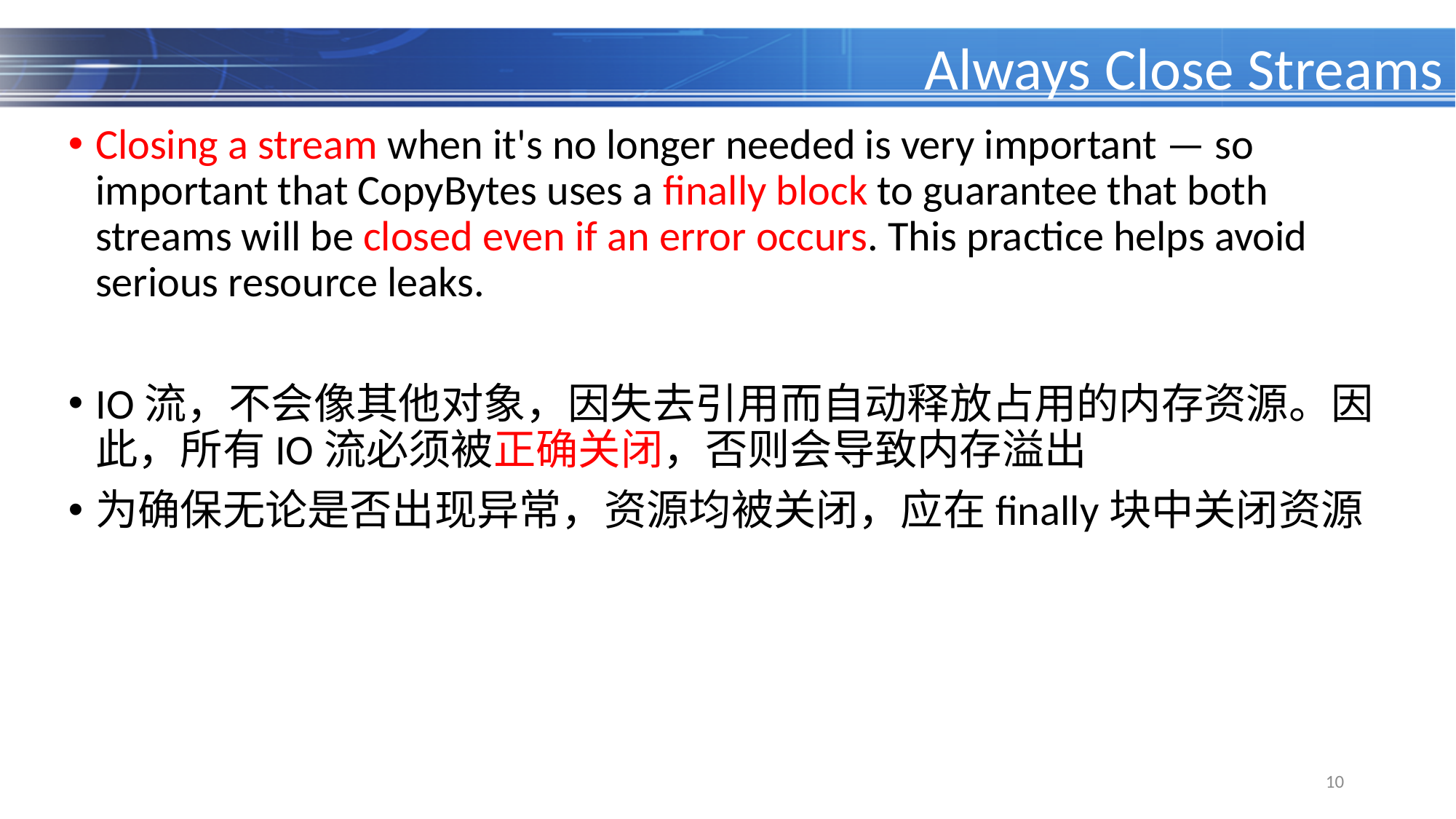

# Always Close Streams
Closing a stream when it's no longer needed is very important — so important that CopyBytes uses a finally block to guarantee that both streams will be closed even if an error occurs. This practice helps avoid serious resource leaks.

IO流，不会像其他对象，因失去引用而自动释放占用的内存资源。因此，所有IO流必须被正确关闭，否则会导致内存溢出
为确保无论是否出现异常，资源均被关闭，应在finally块中关闭资源
10